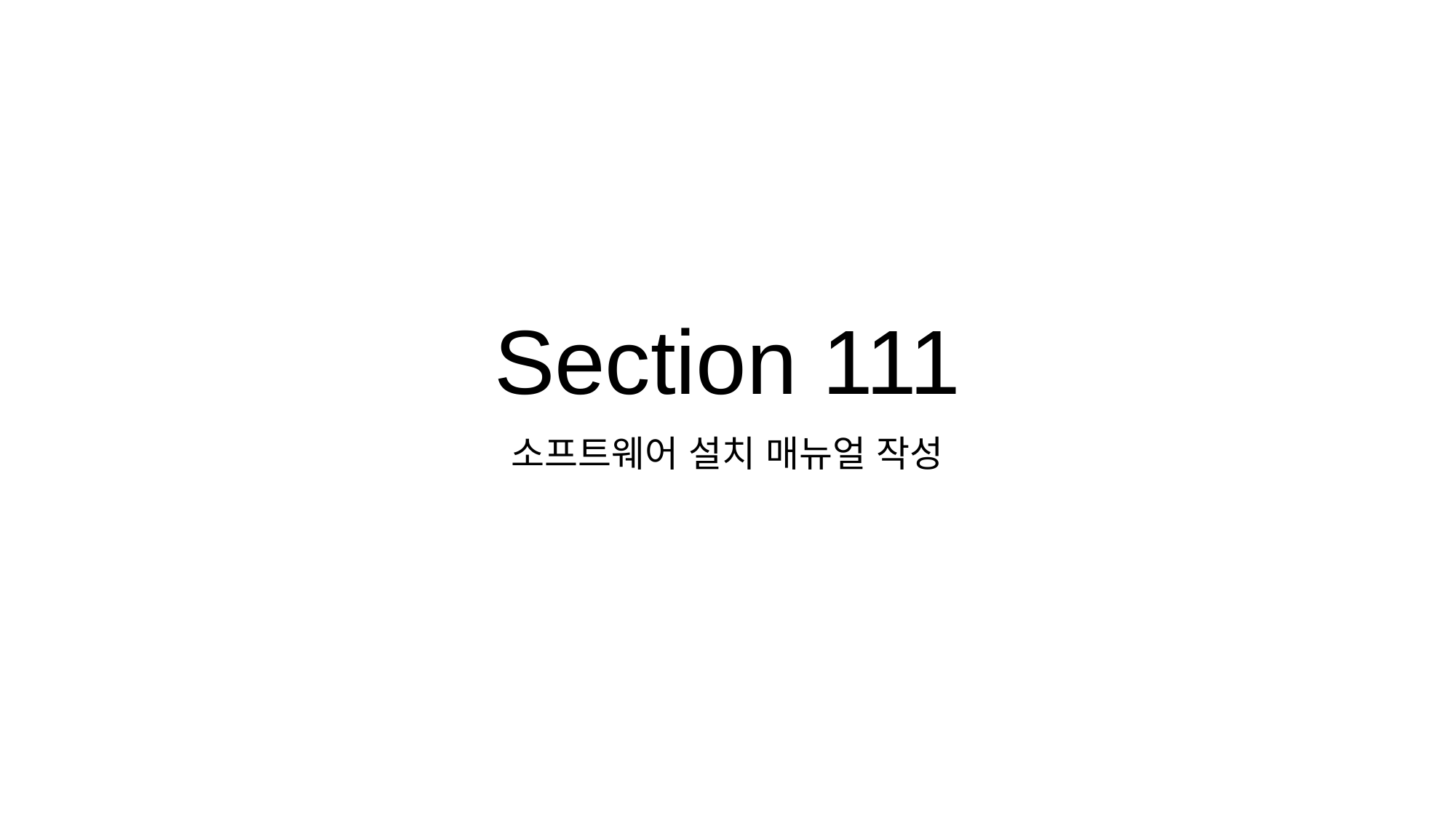

# Section 111
소프트웨어 설치 매뉴얼 작성